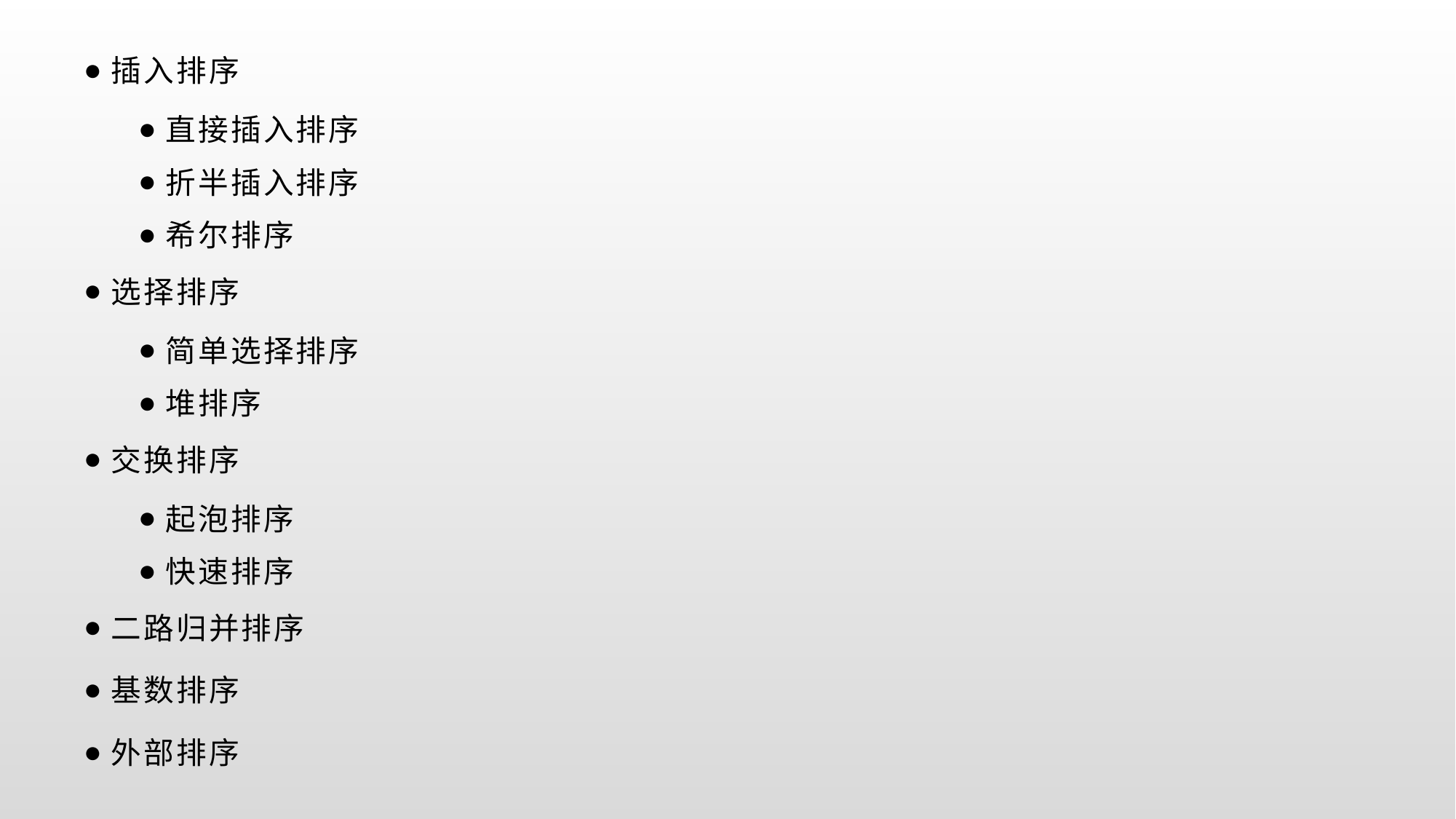

插入排序
直接插入排序
折半插入排序
希尔排序
选择排序
简单选择排序
堆排序
交换排序
起泡排序
快速排序
二路归并排序
基数排序
外部排序